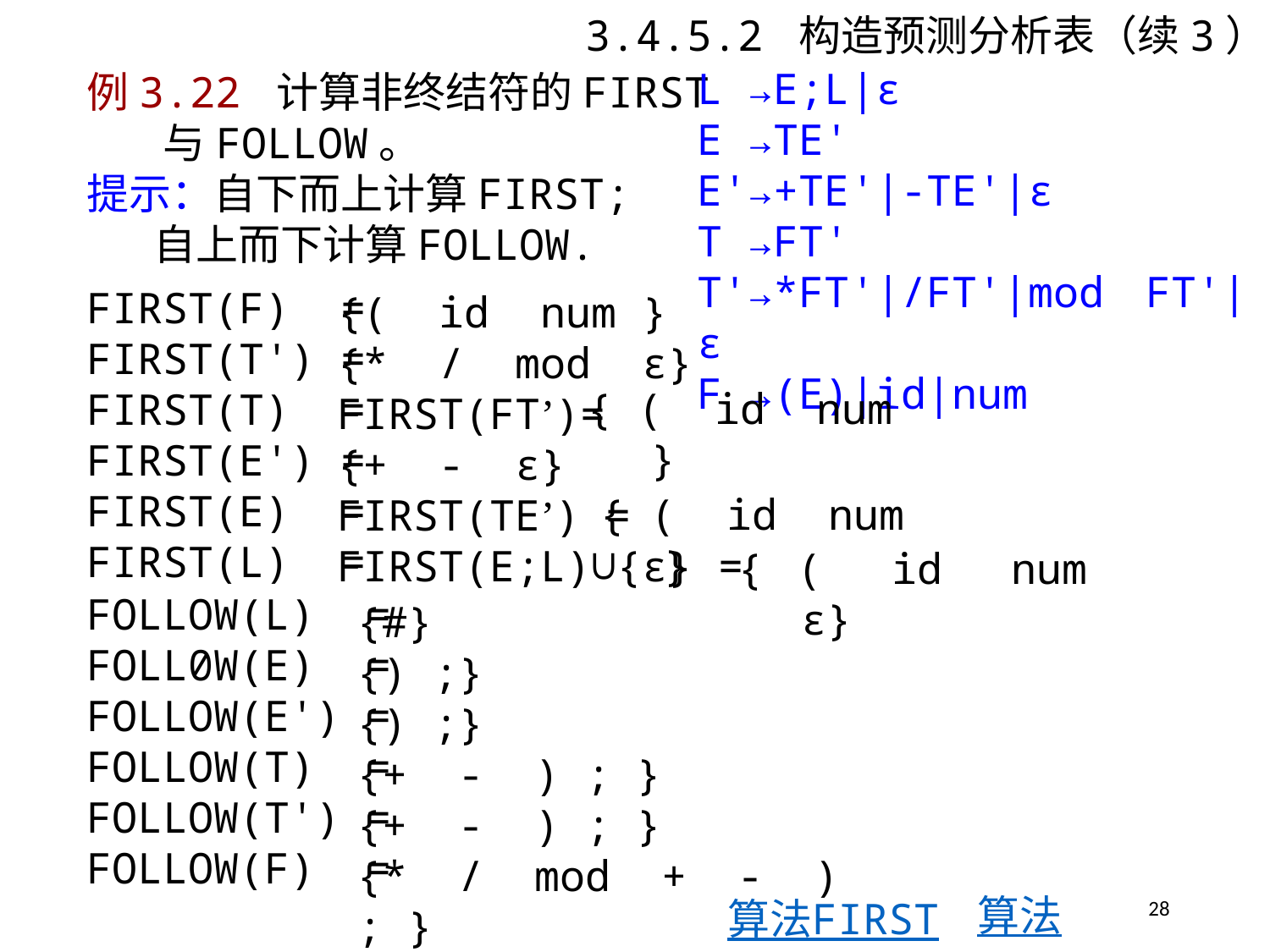

# 3.4.5.2 构造预测分析表（续3）
L →E;L|ε
E →TE'
E'→+TE'|-TE'|ε
T →FT'
T'→*FT'|/FT'|mod FT'|ε
F →(E)|id|num
例3.22 计算非终结符的FIRST
       与FOLLOW。
提示：自下而上计算FIRST;
      自上而下计算FOLLOW.
FIRST(F)  =
FIRST(T') =
FIRST(T)  =
FIRST(E') =
FIRST(E)  =
FIRST(L)  =
{(  id  num }
{*  /  mod  ε}
FIRST(FT’)=
{+  -  ε}
FIRST(TE’) =
FIRST(E;L)∪{ε} =
{ (  id  num }
{ (  id  num }
{ (  id  num ε}
FOLLOW(L)  =
FOLL0W(E)  =
FOLLOW(E') =
FOLLOW(T)  =
FOLLOW(T') =
FOLLOW(F)  =
{#}
{) ;}
{) ;}
{+  -  ) ; }
{+  -  ) ; }
{*  /  mod  +  -  ) ; }
算法FOLLOW
28
算法FIRST